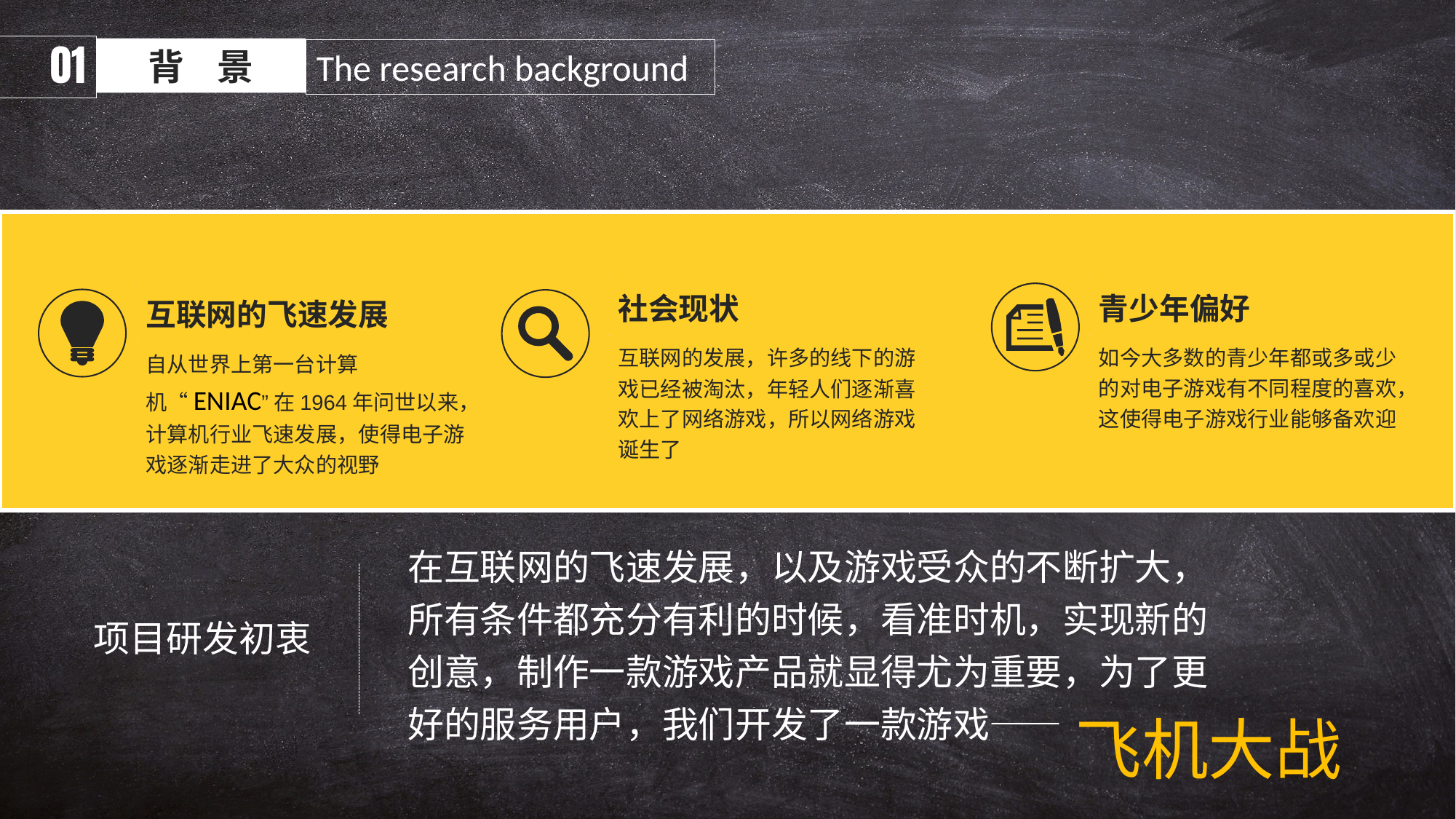

01
背    景
The research background

青少年偏好
社会现状
互联网的飞速发展

如今大多数的青少年都或多或少的对电子游戏有不同程度的喜欢，这使得电子游戏行业能够备欢迎
互联网的发展，许多的线下的游戏已经被淘汰，年轻人们逐渐喜欢上了网络游戏，所以网络游戏诞生了
自从世界上第一台计算机“ENIAC”在1964年问世以来，计算机行业飞速发展，使得电子游戏逐渐走进了大众的视野
在互联网的飞速发展，以及游戏受众的不断扩大，所有条件都充分有利的时候，看准时机，实现新的创意，制作一款游戏产品就显得尤为重要，为了更好的服务用户，我们开发了一款游戏——
项目研发初衷
飞机大战